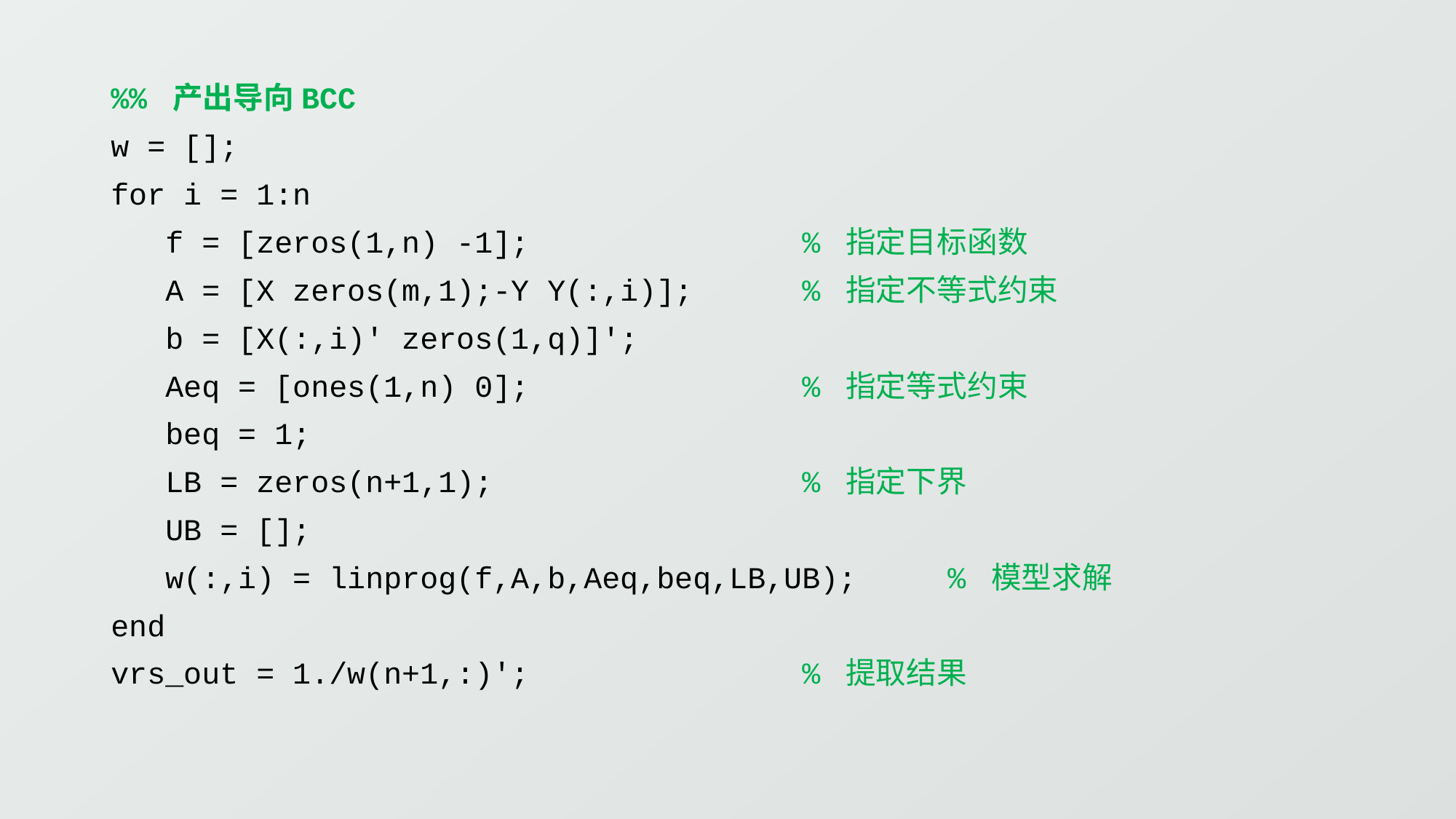

%% 产出导向BCC
w = [];
for i = 1:n
   f = [zeros(1,n) -1];               % 指定目标函数
   A = [X zeros(m,1);-Y Y(:,i)];      % 指定不等式约束
   b = [X(:,i)' zeros(1,q)]';
   Aeq = [ones(1,n) 0];               % 指定等式约束
   beq = 1;
   LB = zeros(n+1,1);                 % 指定下界
   UB = [];
   w(:,i) = linprog(f,A,b,Aeq,beq,LB,UB);     % 模型求解
end
vrs_out = 1./w(n+1,:)';               % 提取结果